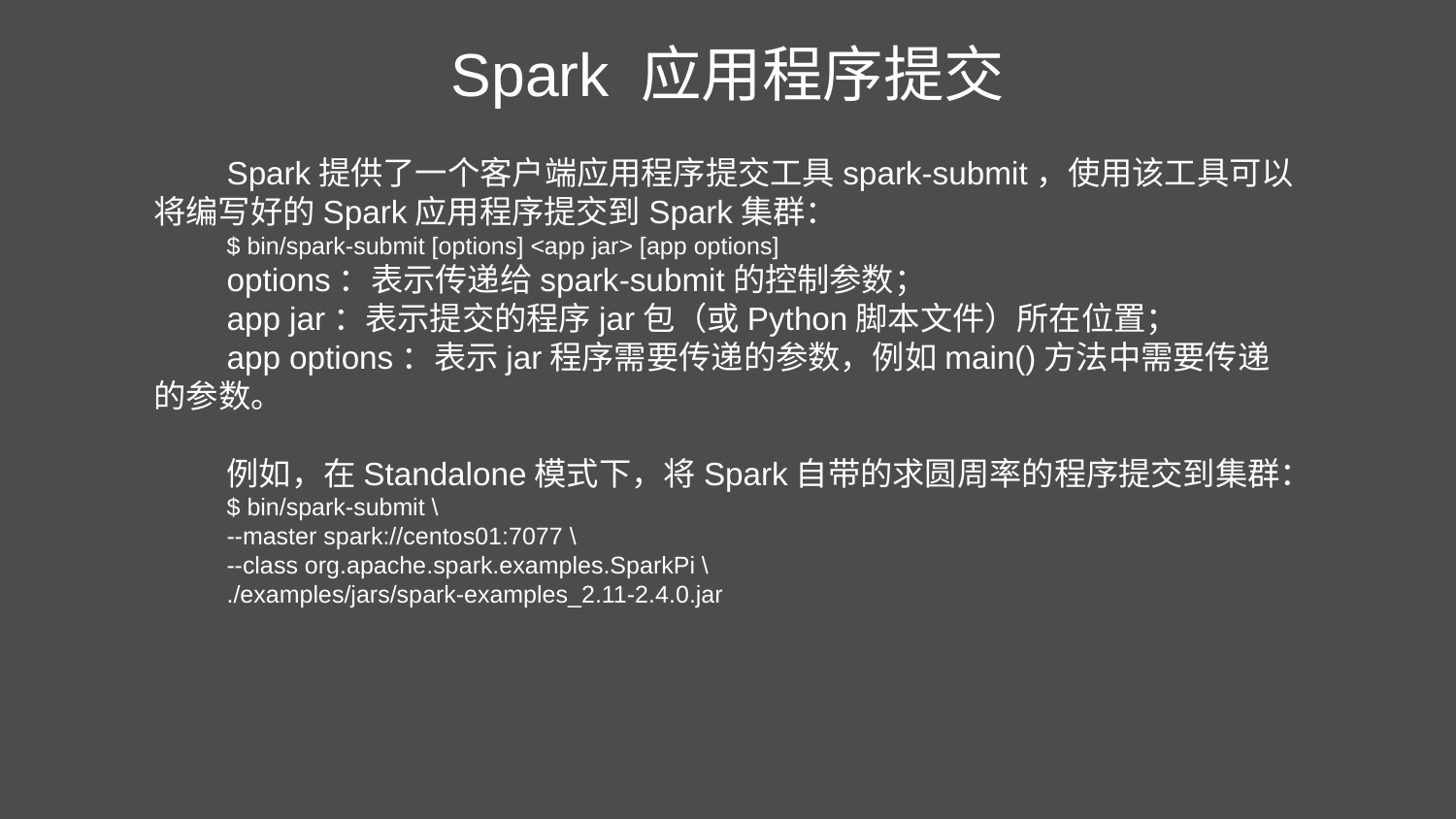

Spark 应用程序提交

Spark提供了一个客户端应用程序提交工具spark-submit，使用该工具可以将编写好的Spark应用程序提交到Spark集群：
$ bin/spark-submit [options] <app jar> [app options]
options：表示传递给spark-submit的控制参数；
app jar：表示提交的程序jar包（或Python脚本文件）所在位置；
app options：表示jar程序需要传递的参数，例如main()方法中需要传递的参数。

例如，在Standalone模式下，将Spark自带的求圆周率的程序提交到集群：
$ bin/spark-submit \
--master spark://centos01:7077 \
--class org.apache.spark.examples.SparkPi \
./examples/jars/spark-examples_2.11-2.4.0.jar